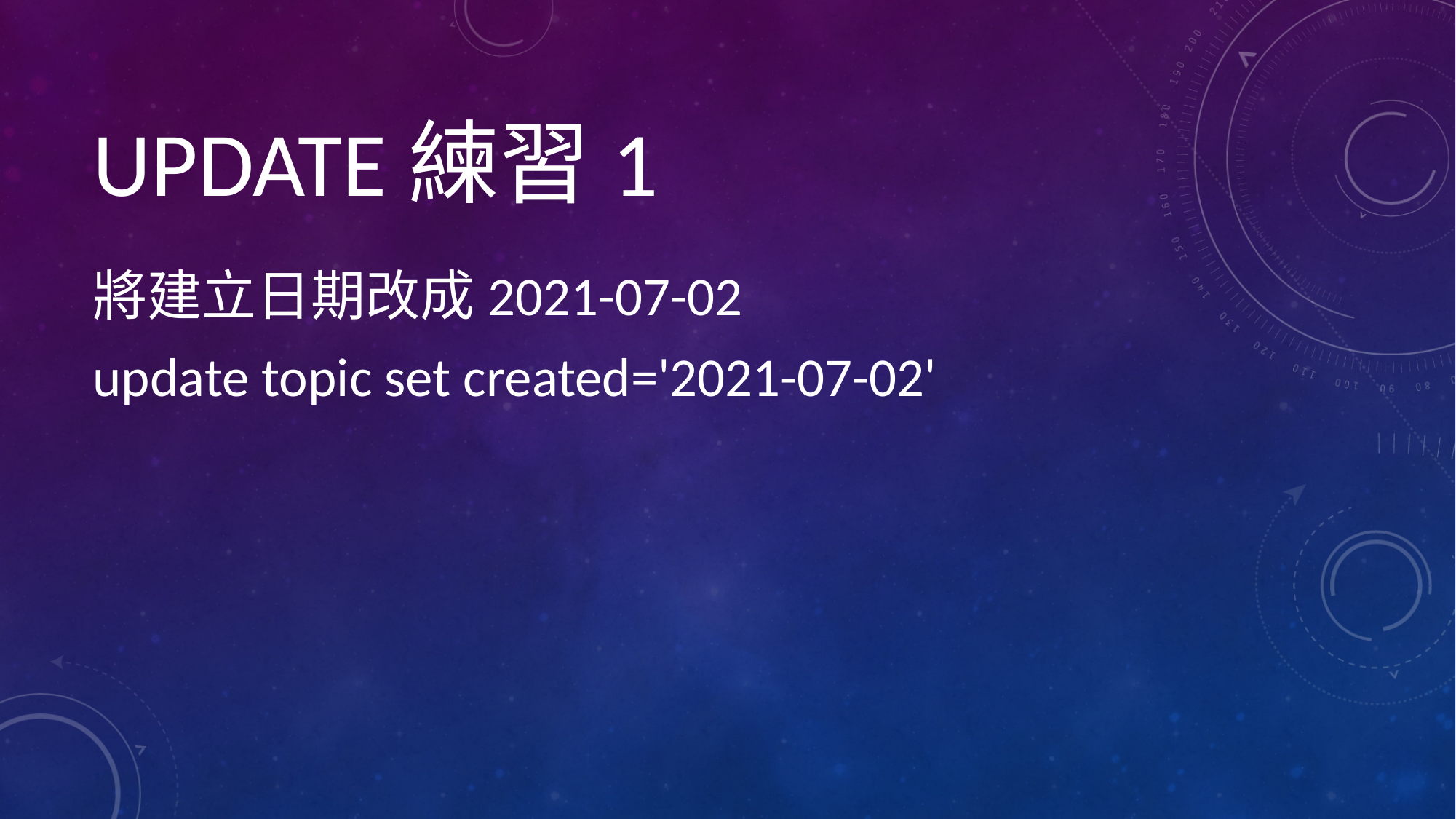

# UPDATE練習1
將建立日期改成2021-07-02
update topic set created='2021-07-02'